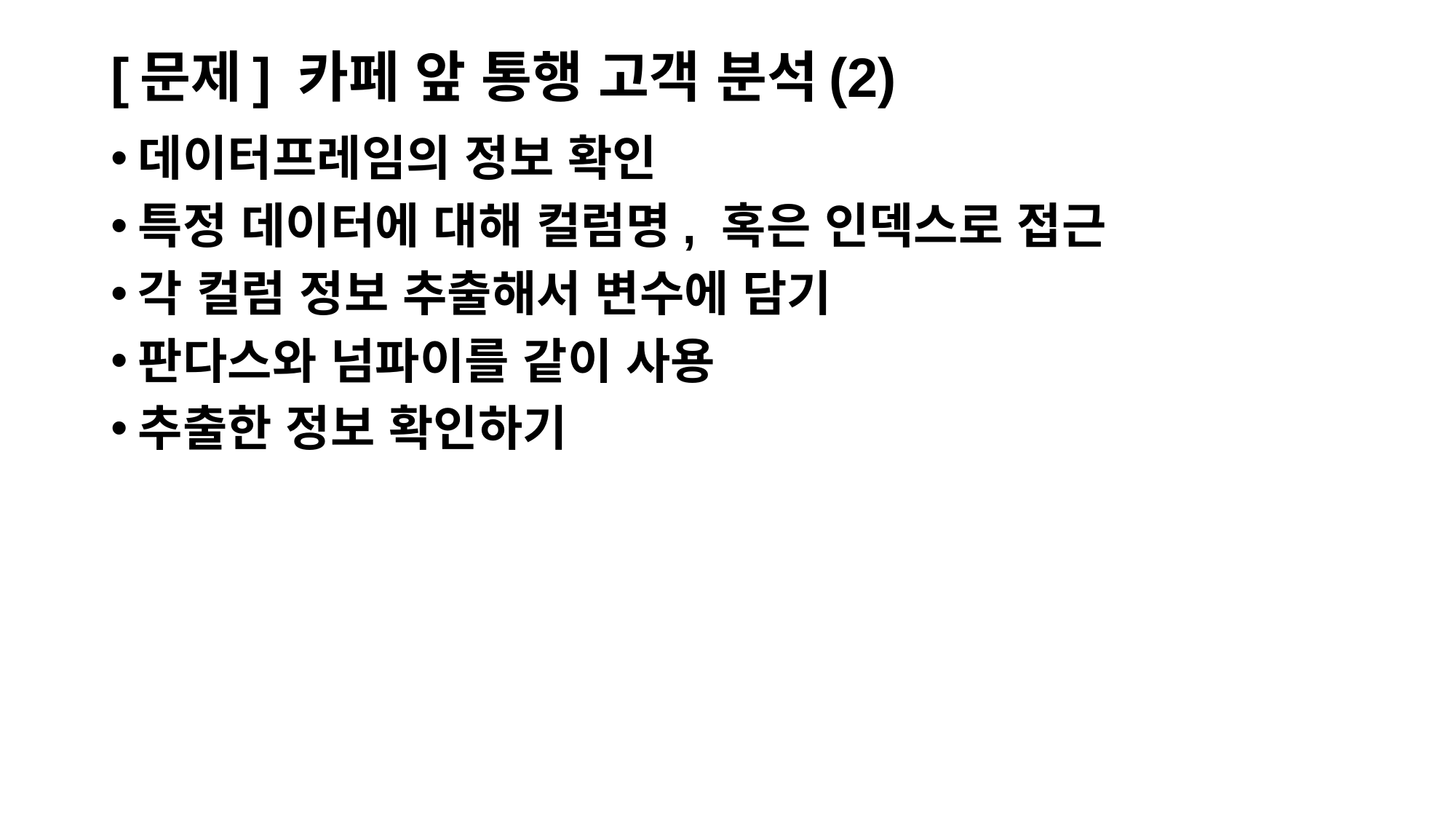

# [문제] 카페 앞 통행 고객 분석(2)
데이터프레임의 정보 확인
특정 데이터에 대해 컬럼명, 혹은 인덱스로 접근
각 컬럼 정보 추출해서 변수에 담기
판다스와 넘파이를 같이 사용
추출한 정보 확인하기